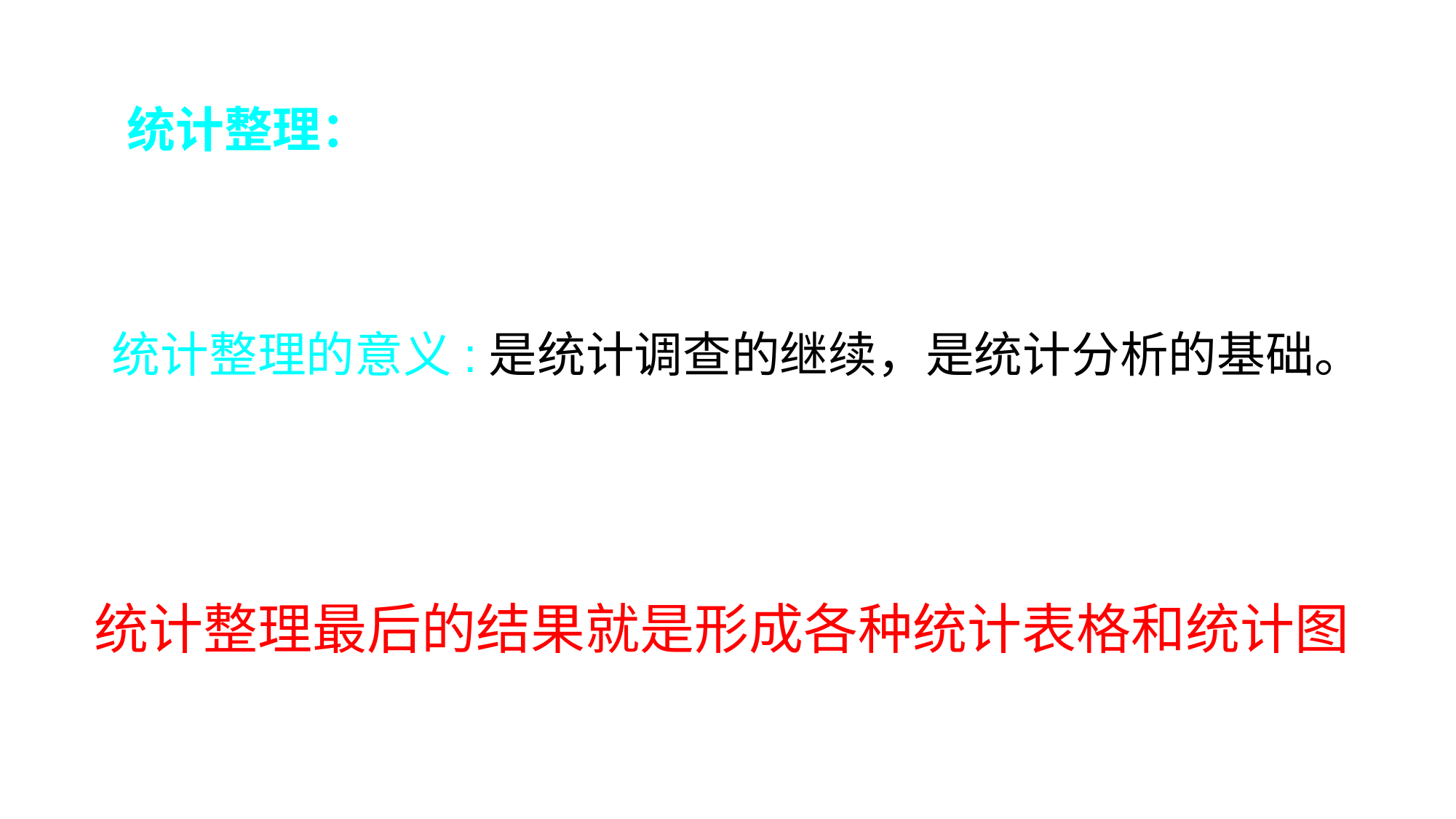

统计整理：根据统计研究的目的，对调查所得原始材料进行科学分组与汇总和对以往的材料进行再加工。
统计整理的意义:是统计调查的继续，是统计分析的基础。

统计整理最后的结果就是形成各种统计表格和统计图